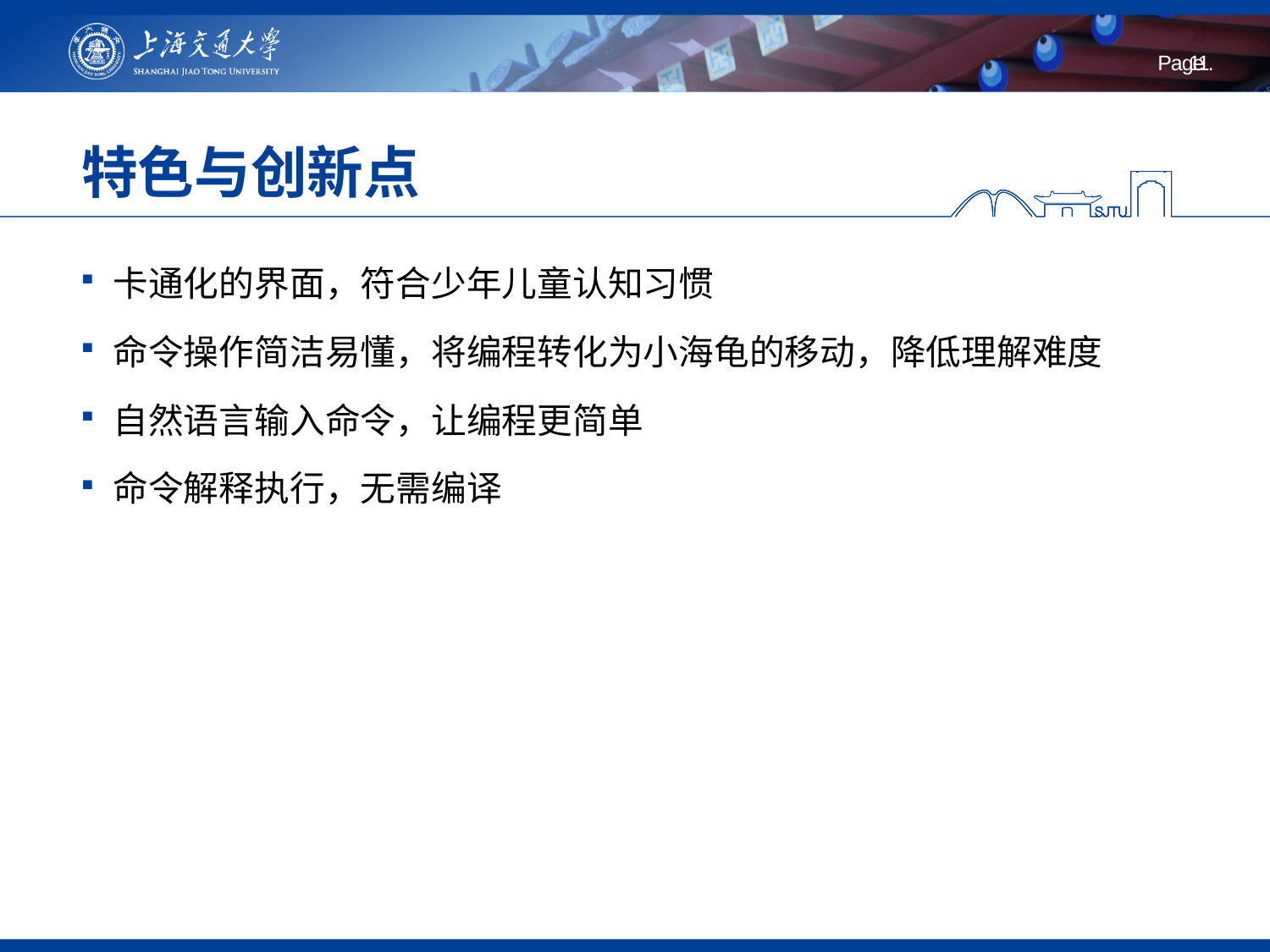

# 特色与创新点
卡通化的界面，符合少年儿童认知习惯
命令操作简洁易懂，将编程转化为小海龟的移动，降低理解难度
自然语言输入命令，让编程更简单
命令解释执行，无需编译